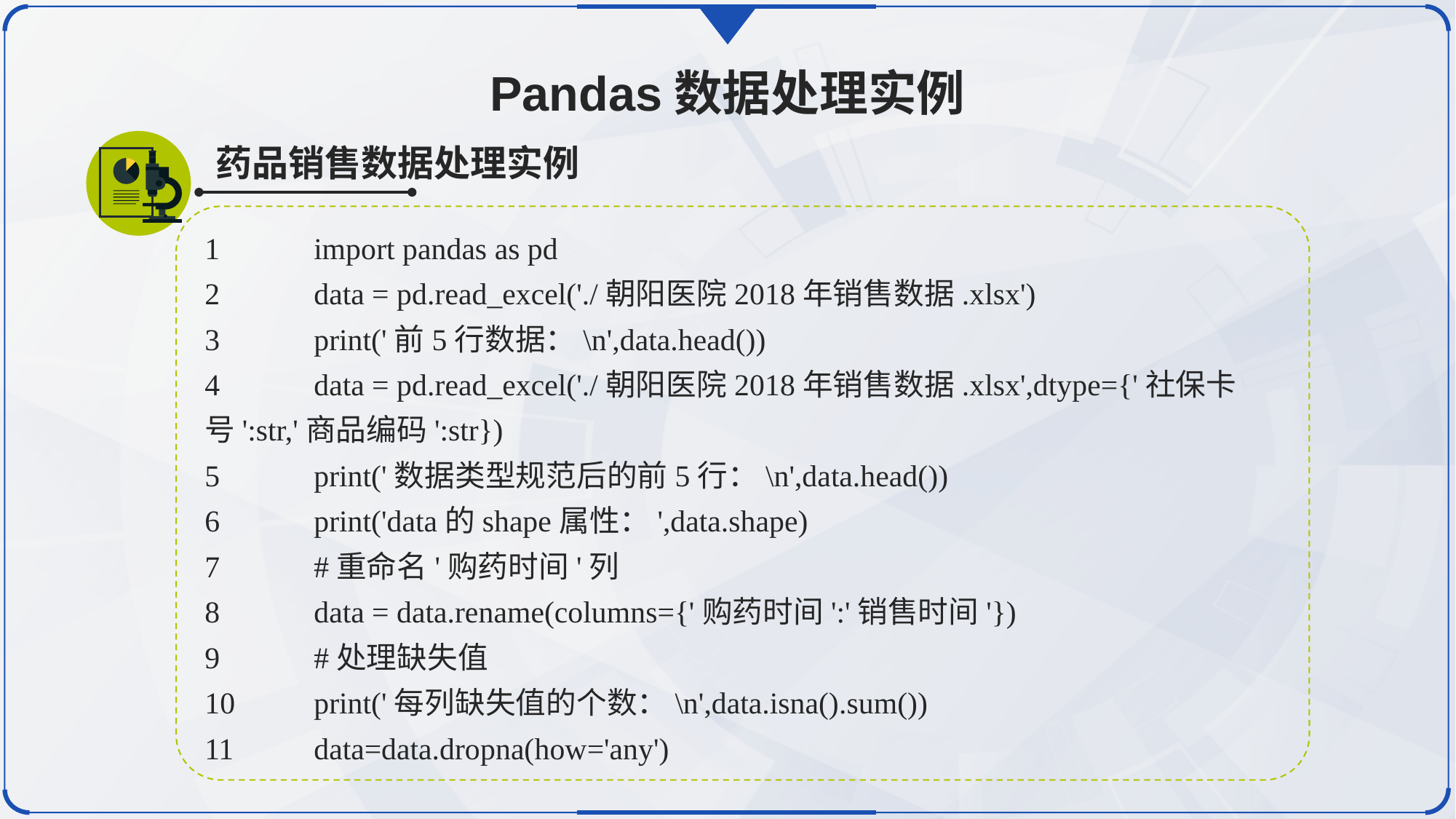

Pandas数据处理实例

药品销售数据处理实例

1	import pandas as pd
2	data = pd.read_excel('./朝阳医院2018年销售数据.xlsx')
3	print('前5行数据：\n',data.head())
4	data = pd.read_excel('./朝阳医院2018年销售数据.xlsx',dtype={'社保卡号':str,'商品编码':str})
5	print('数据类型规范后的前5行：\n',data.head())
6	print('data的shape属性：',data.shape)
7	#重命名'购药时间'列
8	data = data.rename(columns={'购药时间':'销售时间'})
9	#处理缺失值
10	print('每列缺失值的个数：\n',data.isna().sum())
11	data=data.dropna(how='any')